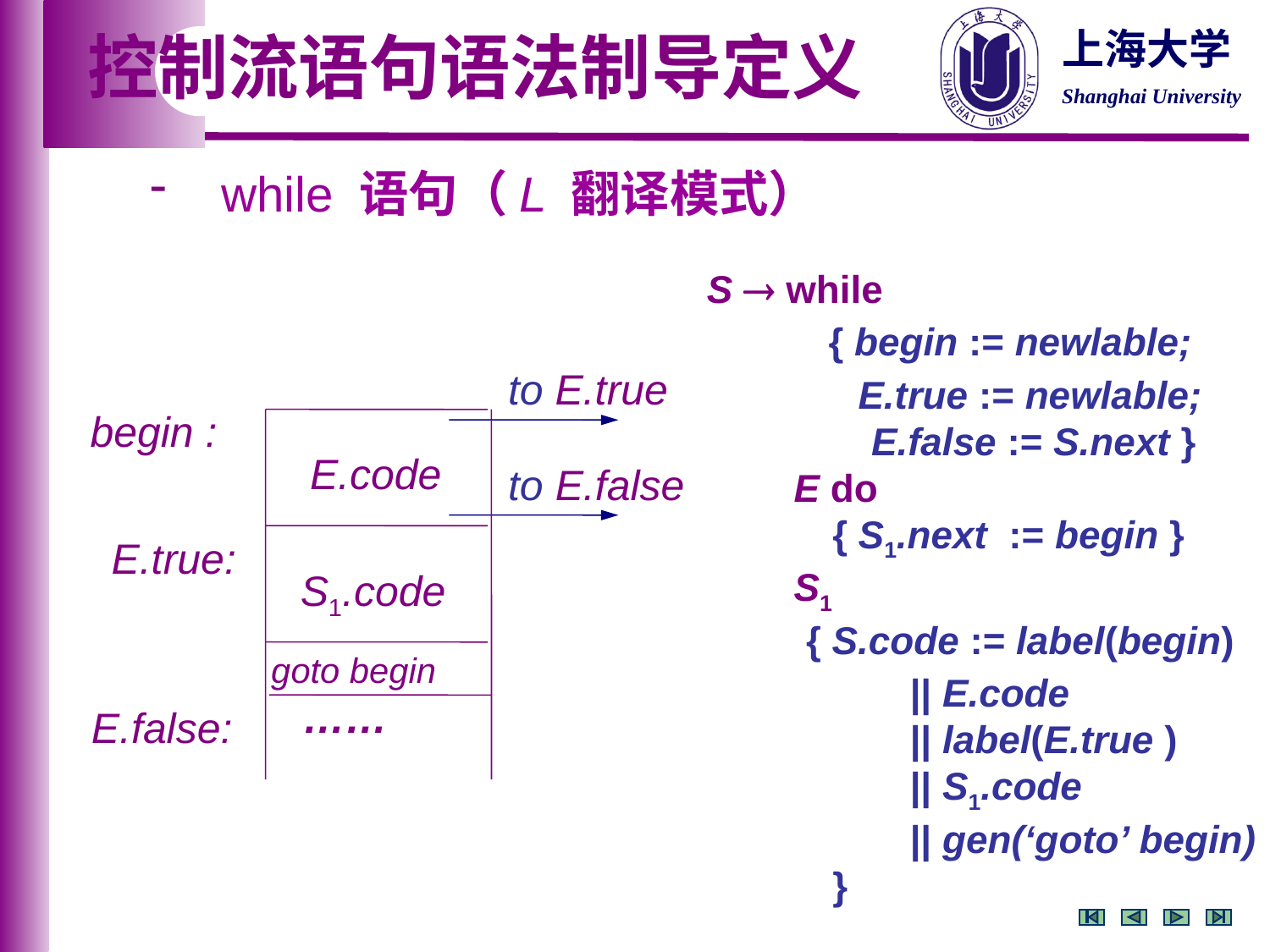

控制流语句语法制导定义
   while 语句（L 翻译模式）
S → while
　　　　　{ begin := newlable;
              E.true := newlable;
　　　　E.false := S.next }
　　E do
　　　{ S1.next  := begin }
　　S1
　　　　{ S.code := label(begin)
　　　　　|| E.code
　　　　　|| label(E.true )
　　　　　|| S1.code
　　　　　|| gen(‘goto’ begin)
　　　}
to E.true
begin :

E.code
to E.false

E.true:

S1.code
goto begin

……
E.false: